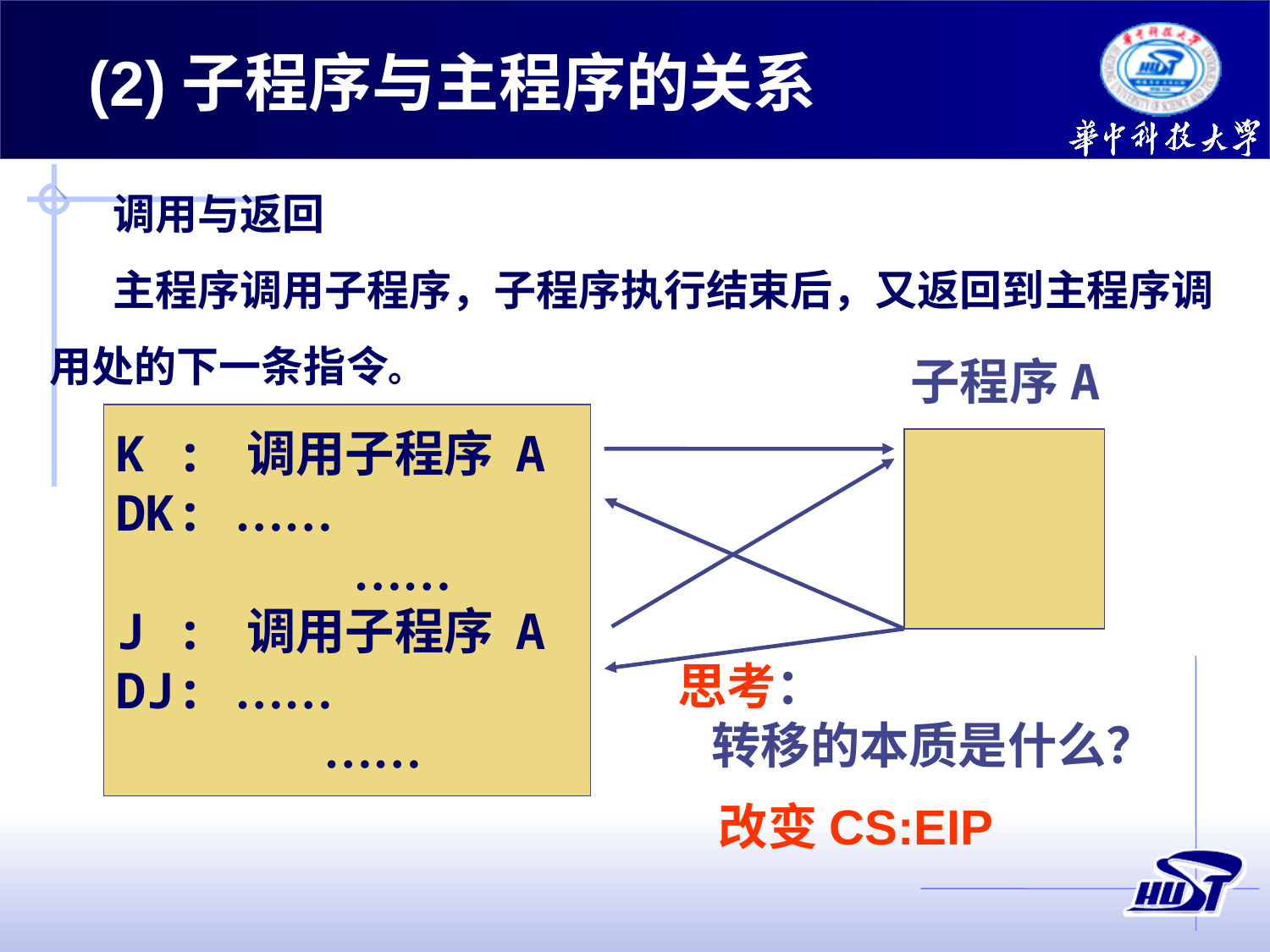

(2)子程序与主程序的关系
调用与返回
主程序调用子程序，子程序执行结束后，又返回到主程序调用处的下一条指令。
子程序A

K : 调用子程序 A
DK: ……
        ……
J : 调用子程序 A
DJ: ……
       ……

思考：
  转移的本质是什么？
改变CS:EIP